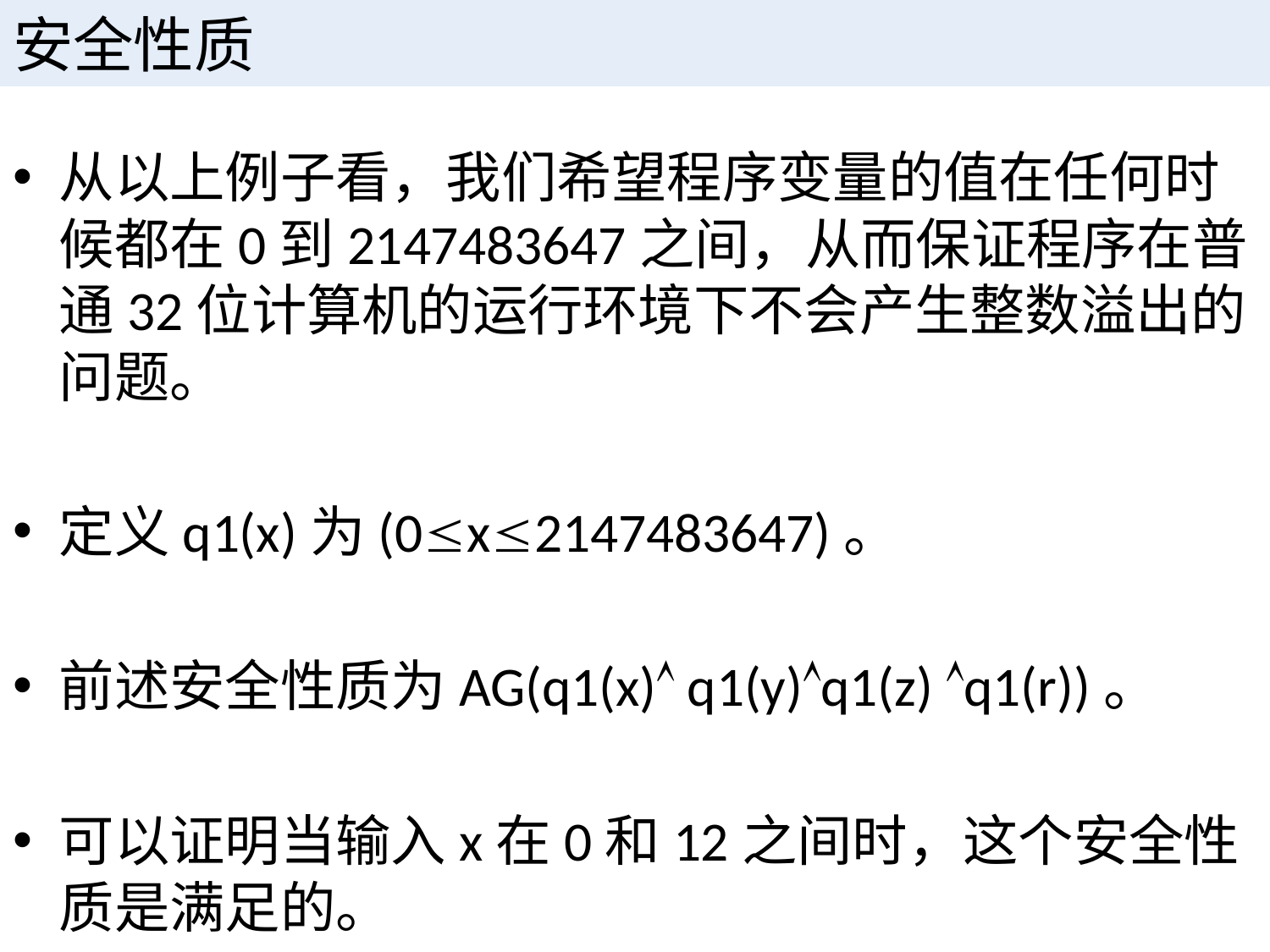

# 安全性质
从以上例子看，我们希望程序变量的值在任何时候都在0到2147483647之间，从而保证程序在普通32位计算机的运行环境下不会产生整数溢出的问题。

定义q1(x)为(0≤x≤2147483647)。

前述安全性质为AG(q1(x)∧ q1(y)∧q1(z) ∧q1(r))。

可以证明当输入x在0和12之间时，这个安全性质是满足的。